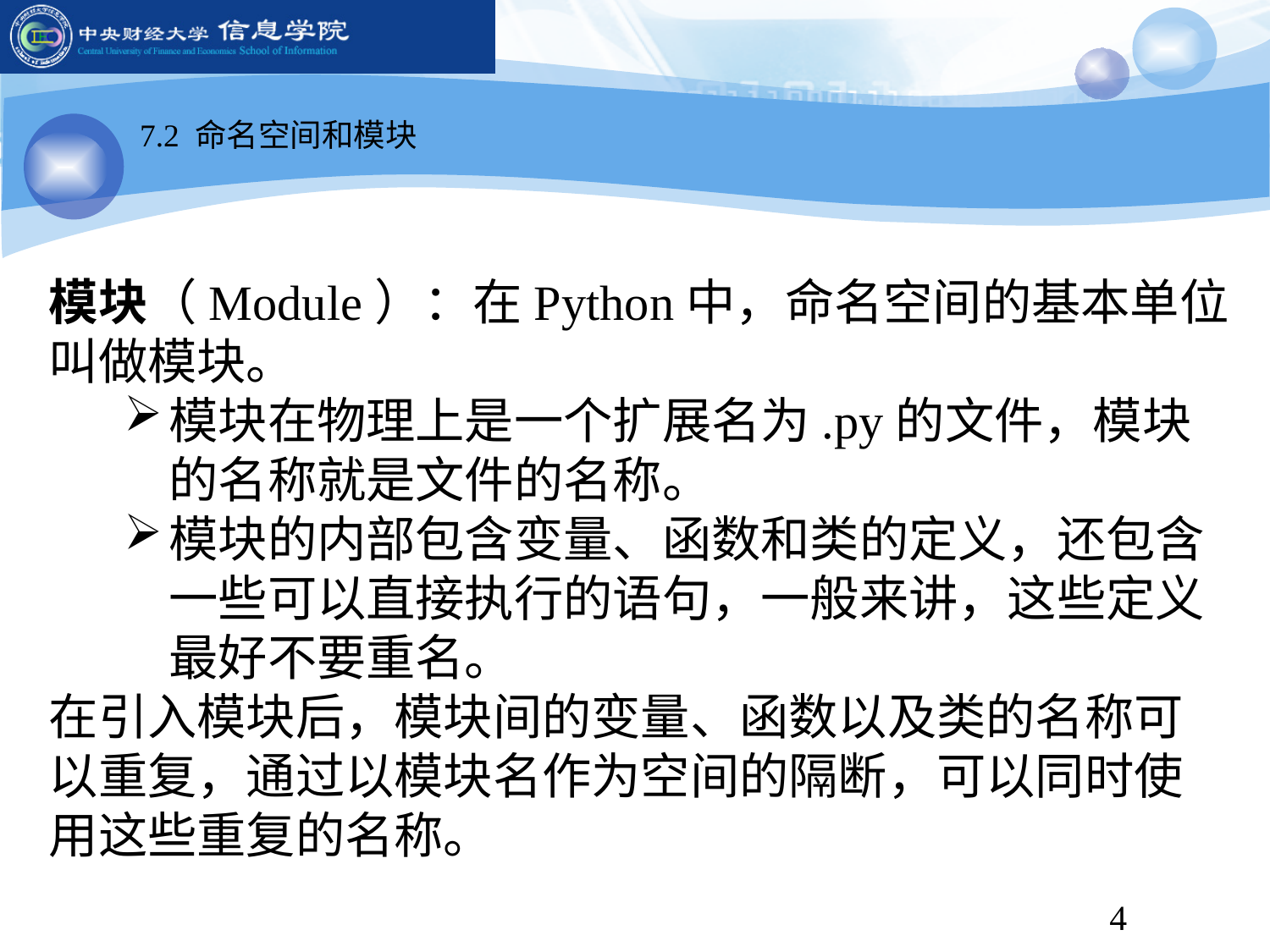

7.2 命名空间和模块
模块（Module）：在Python中，命名空间的基本单位叫做模块。
模块在物理上是一个扩展名为.py的文件，模块的名称就是文件的名称。
模块的内部包含变量、函数和类的定义，还包含一些可以直接执行的语句，一般来讲，这些定义最好不要重名。
在引入模块后，模块间的变量、函数以及类的名称可以重复，通过以模块名作为空间的隔断，可以同时使用这些重复的名称。